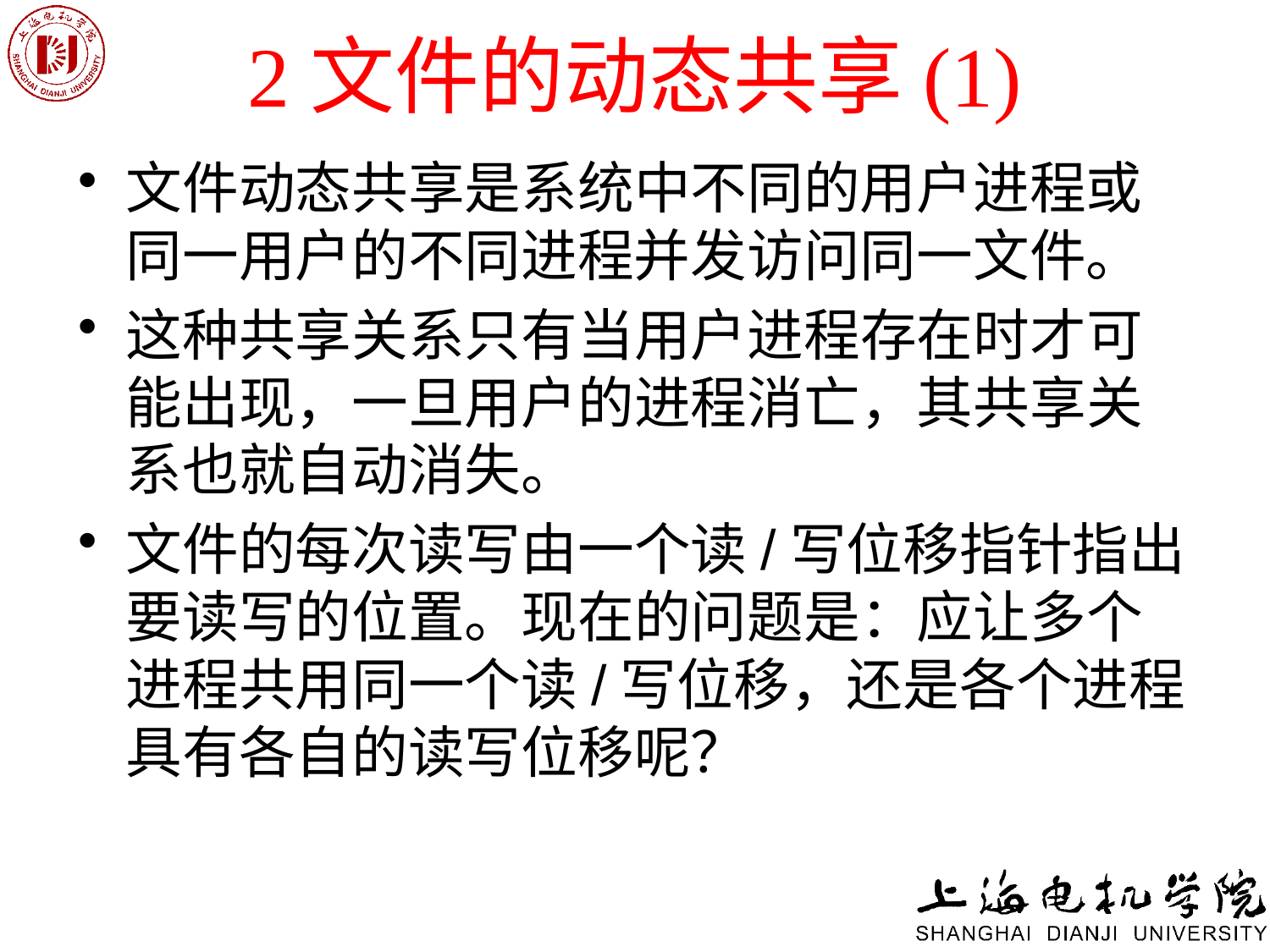

# 2文件的动态共享(1)
文件动态共享是系统中不同的用户进程或同一用户的不同进程并发访问同一文件。
这种共享关系只有当用户进程存在时才可能出现，一旦用户的进程消亡，其共享关系也就自动消失。
文件的每次读写由一个读/写位移指针指出要读写的位置。现在的问题是：应让多个进程共用同一个读/写位移，还是各个进程具有各自的读写位移呢？